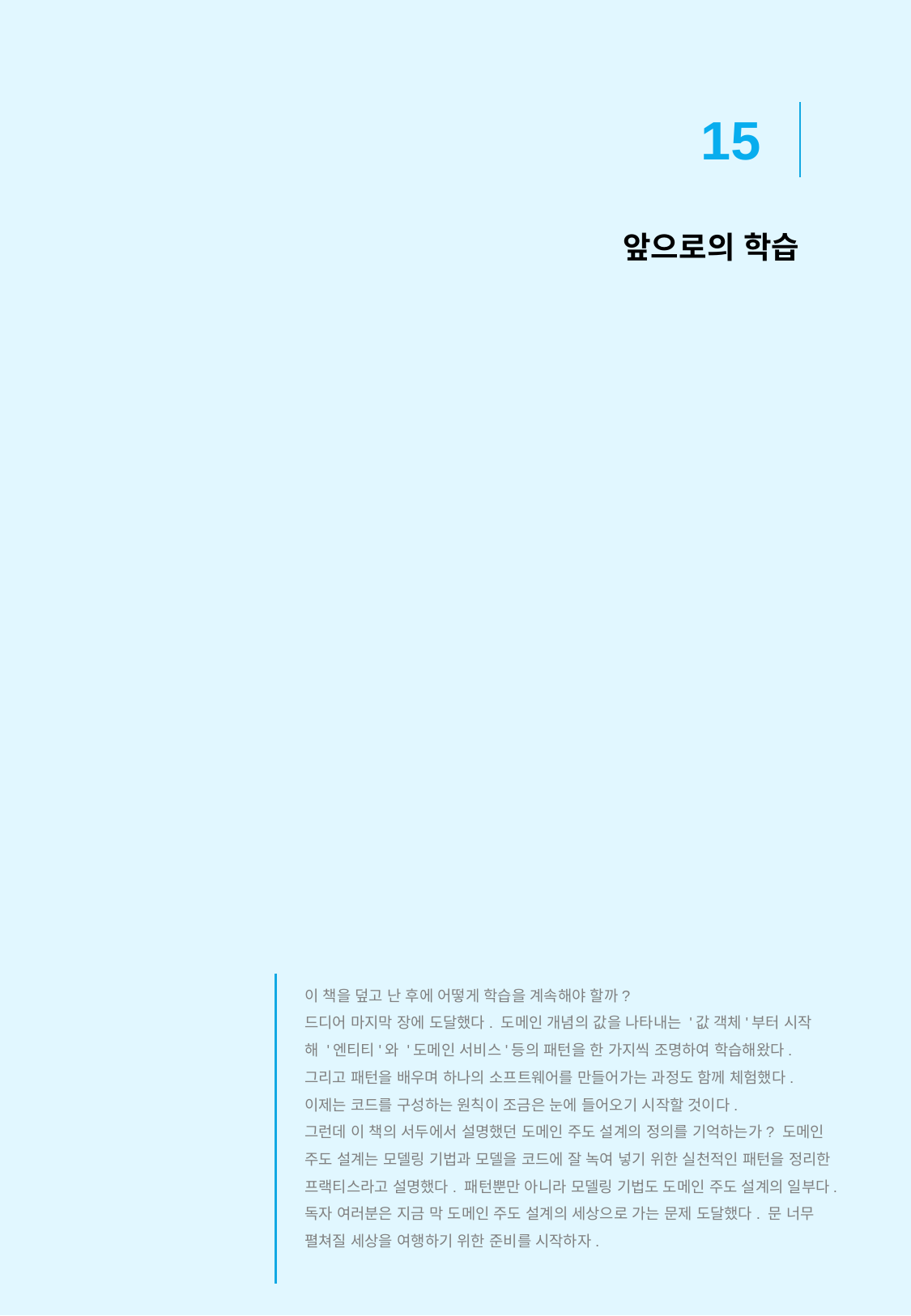

15
앞으로의 학습
이 책을 덮고 난 후에 어떻게 학습을 계속해야 할까?
드디어 마지막 장에 도달했다. 도메인 개념의 값을 나타내는 '값 객체'부터 시작해 '엔티티'와 '도메인 서비스'등의 패턴을 한 가지씩 조명하여 학습해왔다. 그리고 패턴을 배우며 하나의 소프트웨어를 만들어가는 과정도 함께 체험했다. 이제는 코드를 구성하는 원칙이 조금은 눈에 들어오기 시작할 것이다.
그런데 이 책의 서두에서 설명했던 도메인 주도 설계의 정의를 기억하는가? 도메인 주도 설계는 모델링 기법과 모델을 코드에 잘 녹여 넣기 위한 실천적인 패턴을 정리한 프랙티스라고 설명했다. 패턴뿐만 아니라 모델링 기법도 도메인 주도 설계의 일부다.
독자 여러분은 지금 막 도메인 주도 설계의 세상으로 가는 문제 도달했다. 문 너무 펼쳐질 세상을 여행하기 위한 준비를 시작하자.